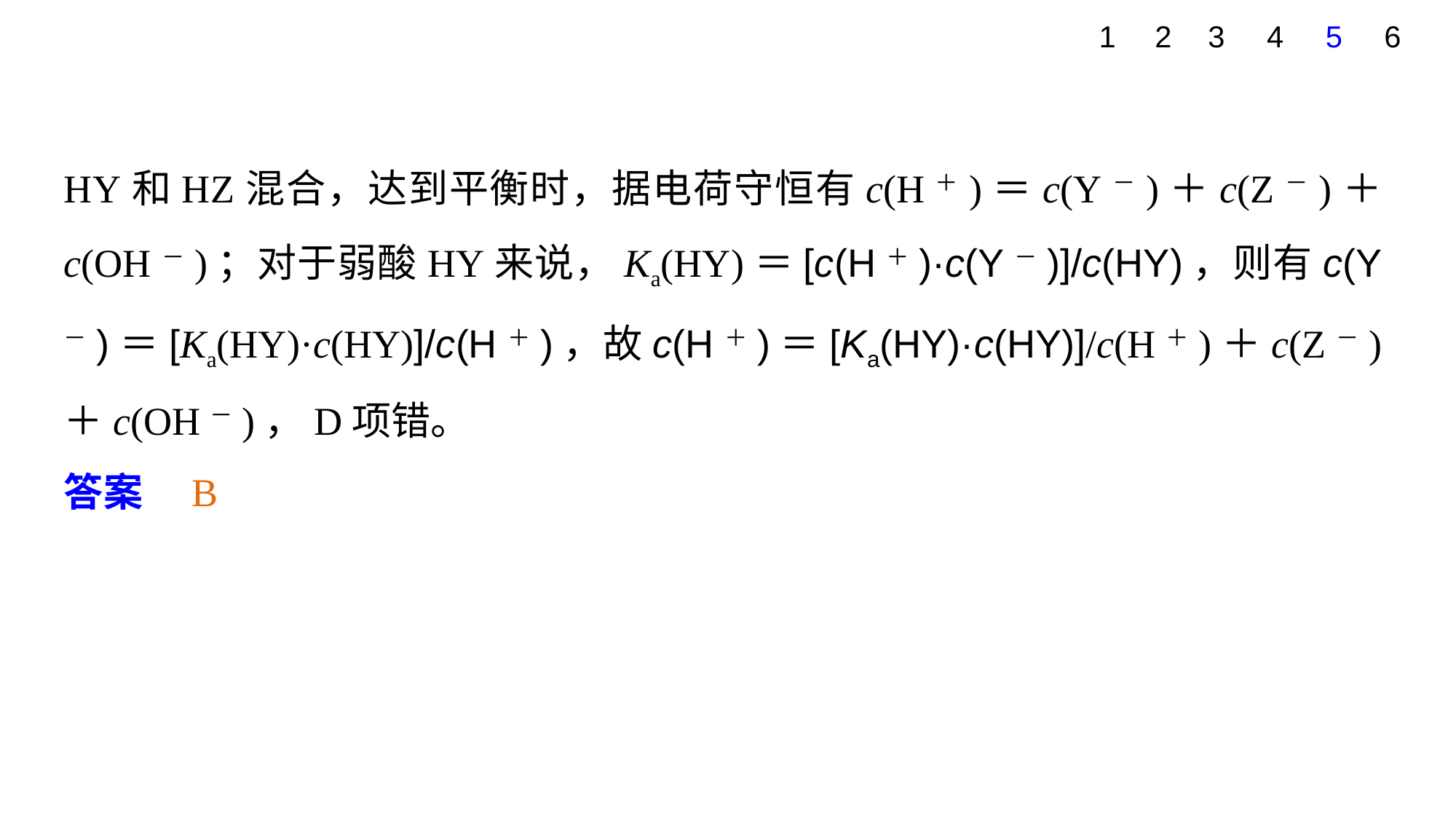

1
2
3
4
5
6
HY和HZ混合，达到平衡时，据电荷守恒有c(H＋)＝c(Y－)＋c(Z－)＋c(OH－)；对于弱酸HY来说，Ka(HY)＝[c(H＋)·c(Y－)]/c(HY)，则有c(Y－)＝[Ka(HY)·c(HY)]/c(H＋)，故c(H＋)＝[Ka(HY)·c(HY)]/c(H＋)＋c(Z－)＋c(OH－)，D项错。
答案　B